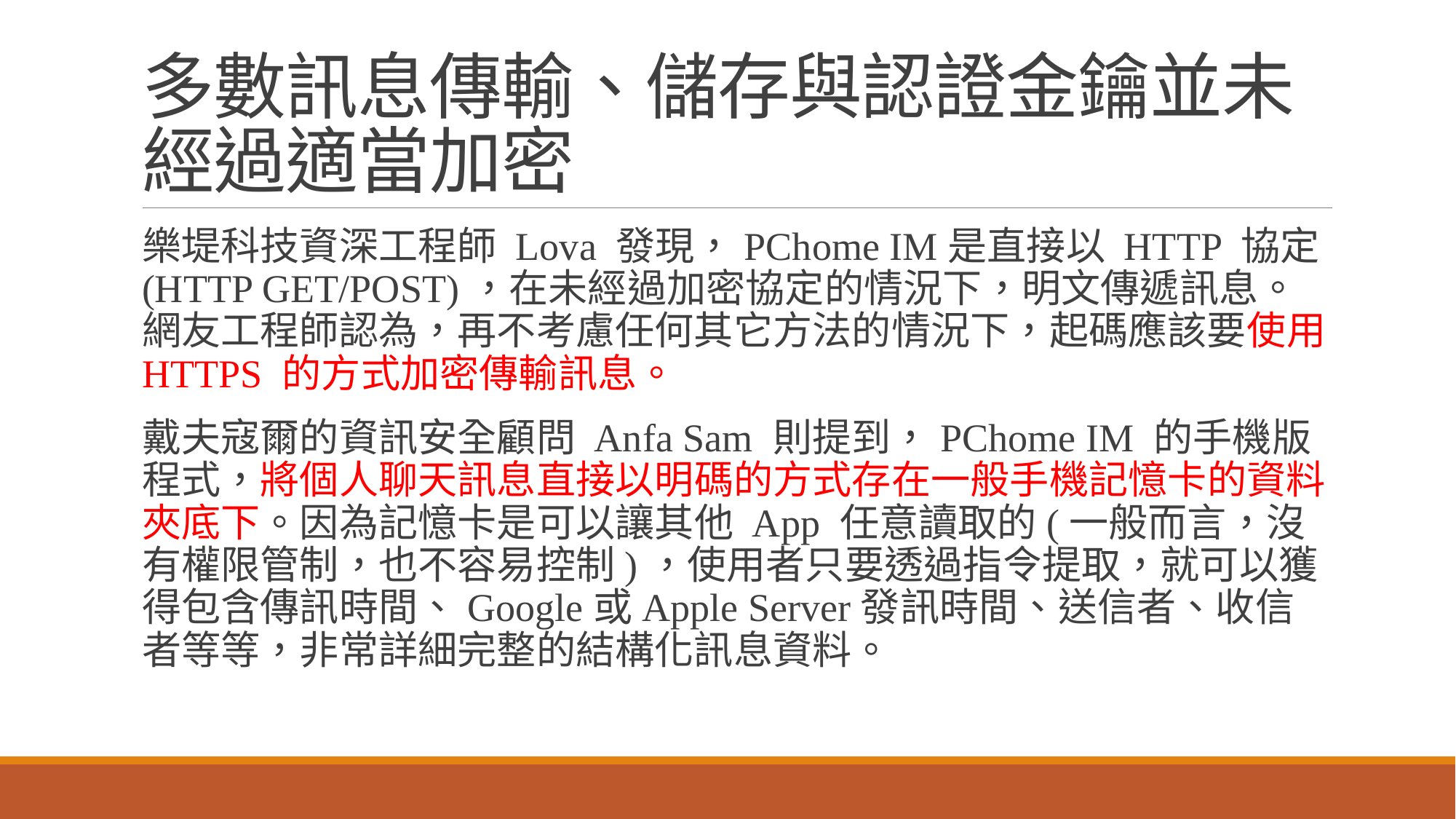

# 多數訊息傳輸、儲存與認證金鑰並未經過適當加密
樂堤科技資深工程師 Lova 發現，PChome IM是直接以 HTTP 協定 (HTTP GET/POST)，在未經過加密協定的情況下，明文傳遞訊息。網友工程師認為，再不考慮任何其它方法的情況下，起碼應該要使用 HTTPS 的方式加密傳輸訊息。
戴夫寇爾的資訊安全顧問 Anfa Sam 則提到，PChome IM 的手機版程式，將個人聊天訊息直接以明碼的方式存在一般手機記憶卡的資料夾底下。因為記憶卡是可以讓其他 App 任意讀取的(一般而言，沒有權限管制，也不容易控制)，使用者只要透過指令提取，就可以獲得包含傳訊時間、Google或Apple Server發訊時間、送信者、收信者等等，非常詳細完整的結構化訊息資料。